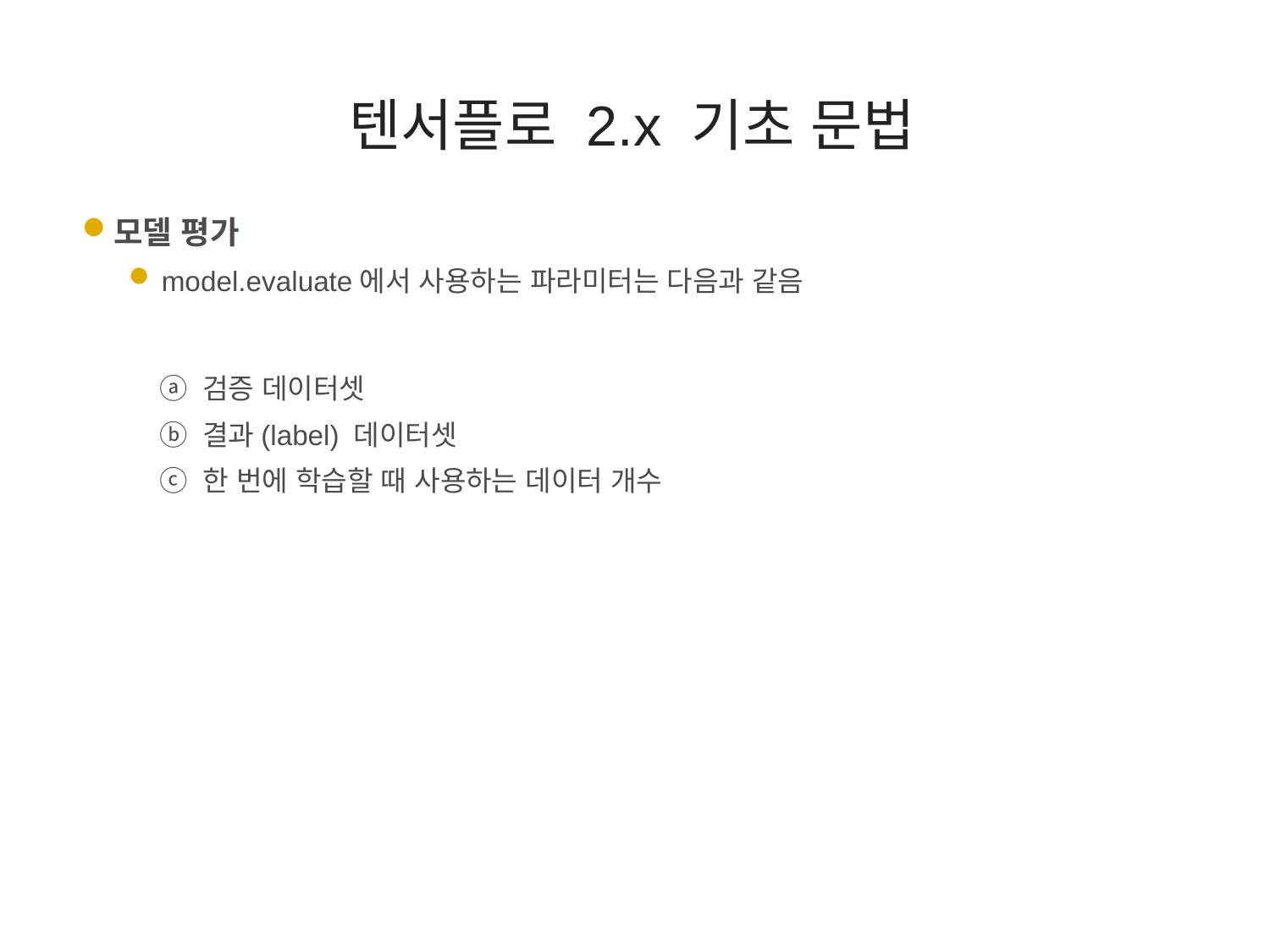

텐서플로 2.x 기초 문법
모델 평가
model.evaluate에서 사용하는 파라미터는 다음과 같음

    ⓐ 검증 데이터셋
    ⓑ 결과(label) 데이터셋
    ⓒ 한 번에 학습할 때 사용하는 데이터 개수